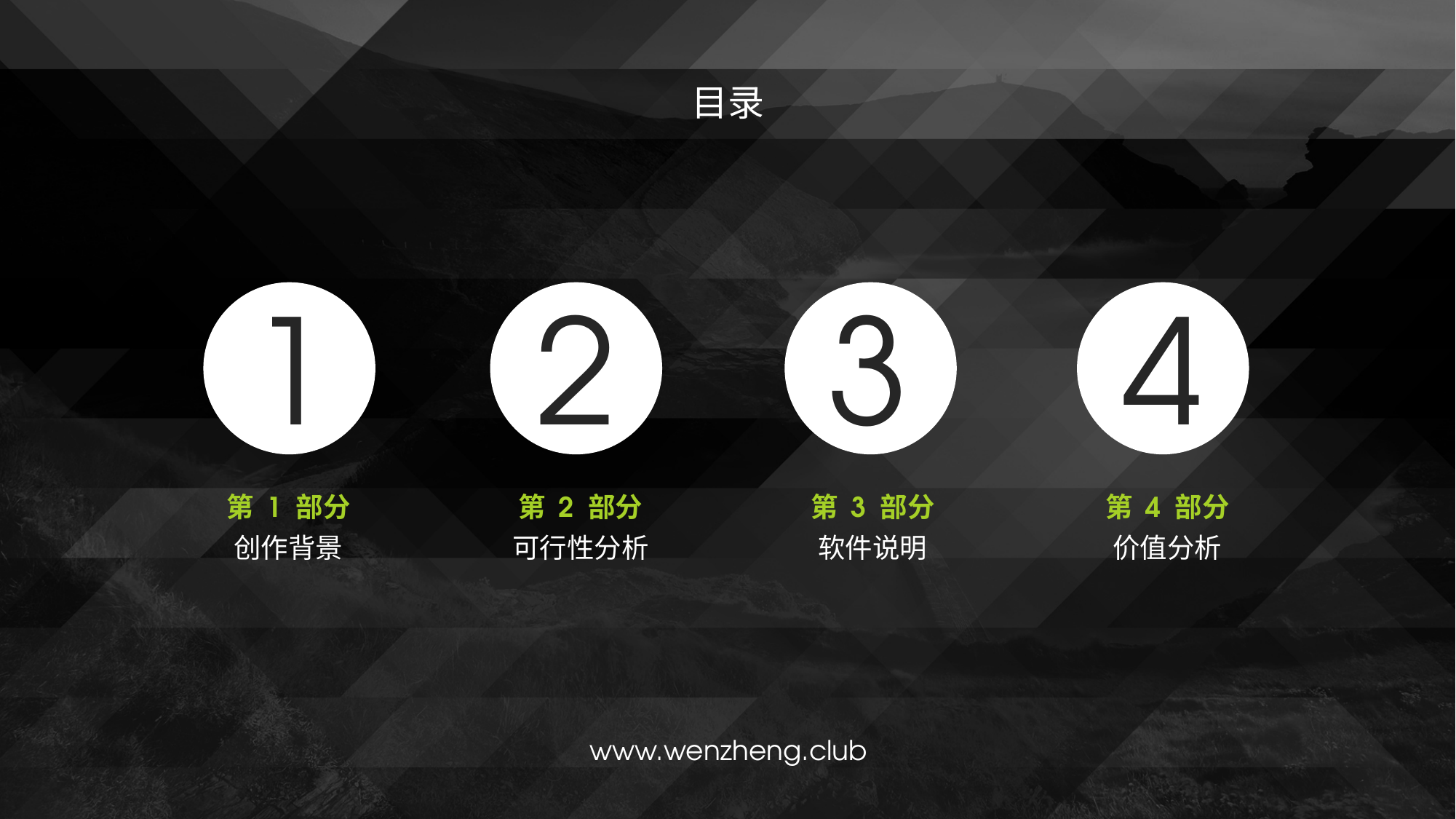

目录
1
2
3
4
第 1 部分
第 2 部分
第 3 部分
第 4 部分
创作背景
可行性分析
软件说明
价值分析
www.wenzheng.club